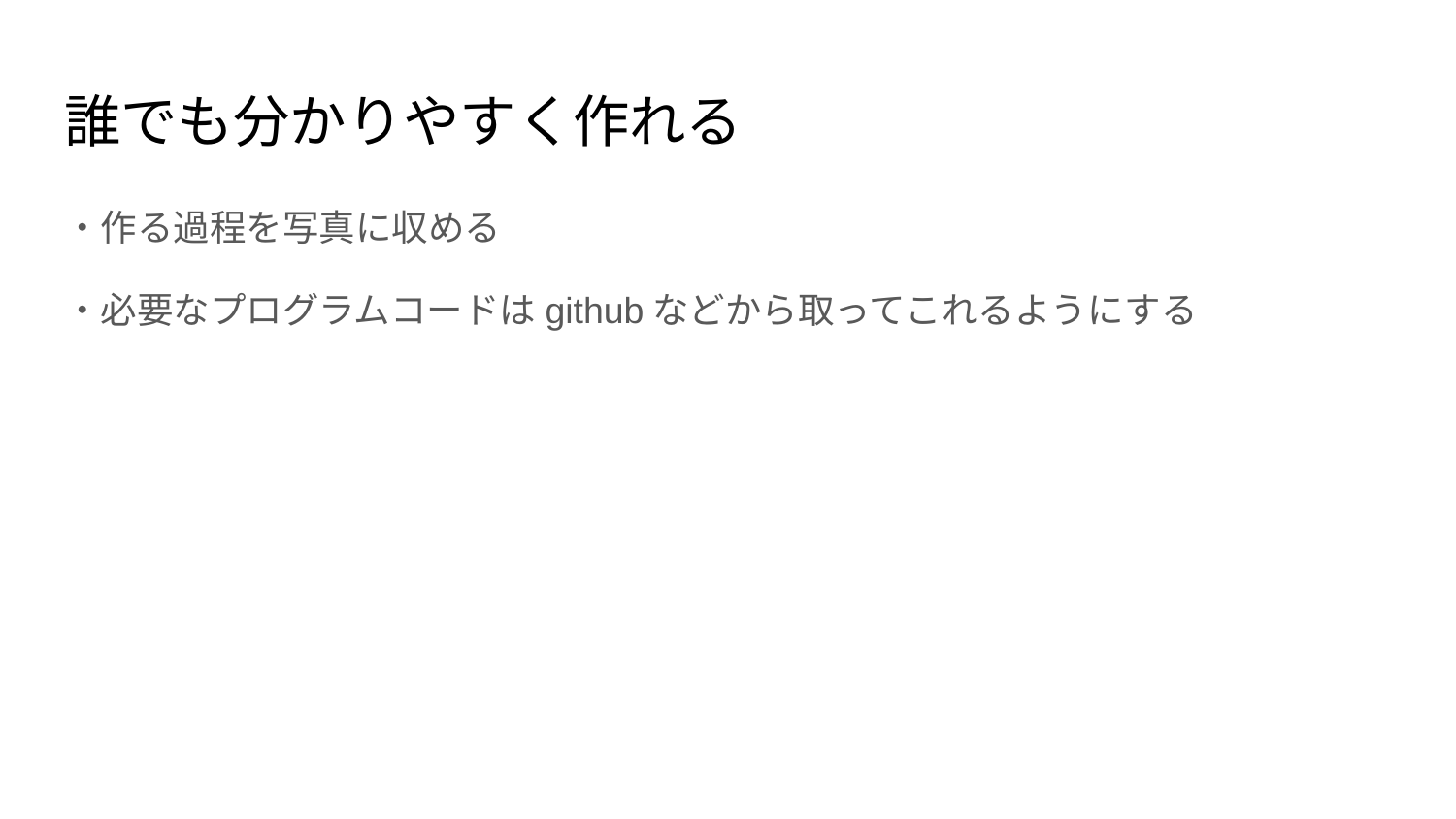

# 誰でも分かりやすく作れる
・作る過程を写真に収める
・必要なプログラムコードはgithubなどから取ってこれるようにする